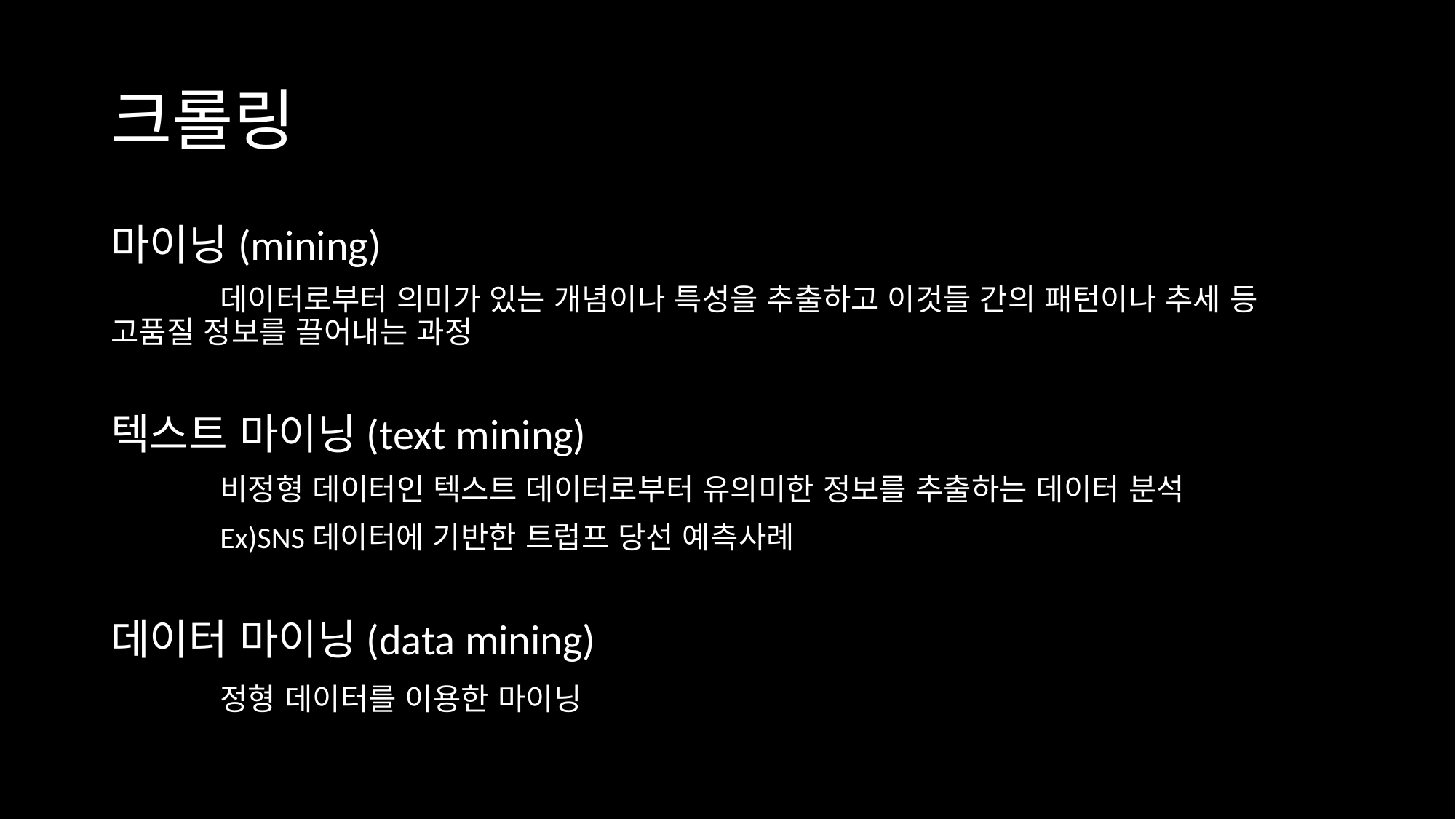

# 크롤링
마이닝(mining)
	데이터로부터 의미가 있는 개념이나 특성을 추출하고 이것들 간의 패턴이나 추세 등 	고품질 정보를 끌어내는 과정

텍스트 마이닝(text mining)
	비정형 데이터인 텍스트 데이터로부터 유의미한 정보를 추출하는 데이터 분석
	Ex)SNS데이터에 기반한 트럽프 당선 예측사례

데이터 마이닝(data mining)
	정형 데이터를 이용한 마이닝